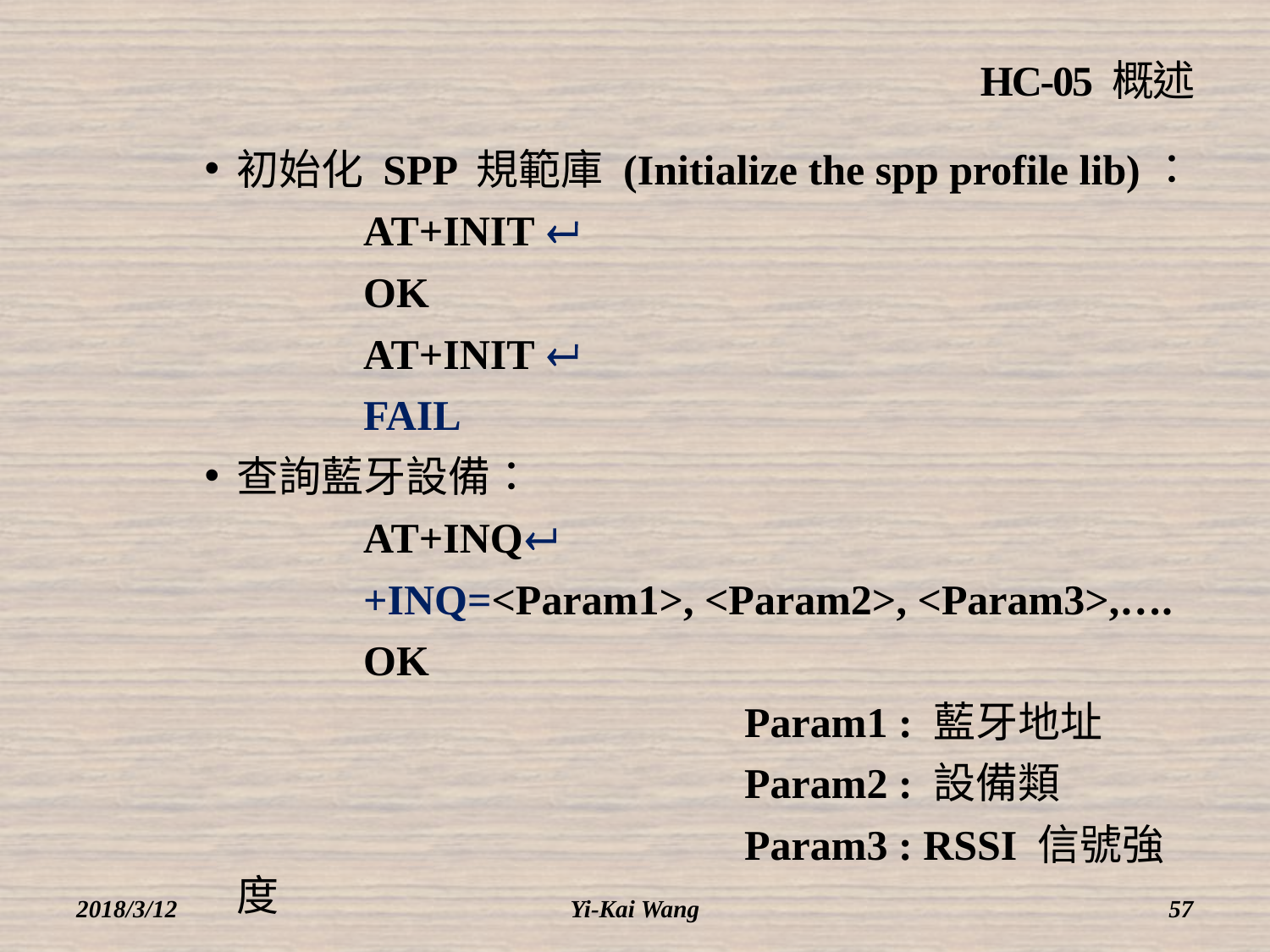

# HC-05 概述
初始化 SPP 規範庫 (Initialize the spp profile lib)：
		AT+INIT ↵
		OK
		AT+INIT ↵
		FAIL
查詢藍牙設備：
		AT+INQ↵
		+INQ=<Param1>, <Param2>, <Param3>,….
		OK
					Param1 : 藍牙地址
					Param2 : 設備類
					Param3 : RSSI 信號強度
2018/3/12
Yi-Kai Wang
57